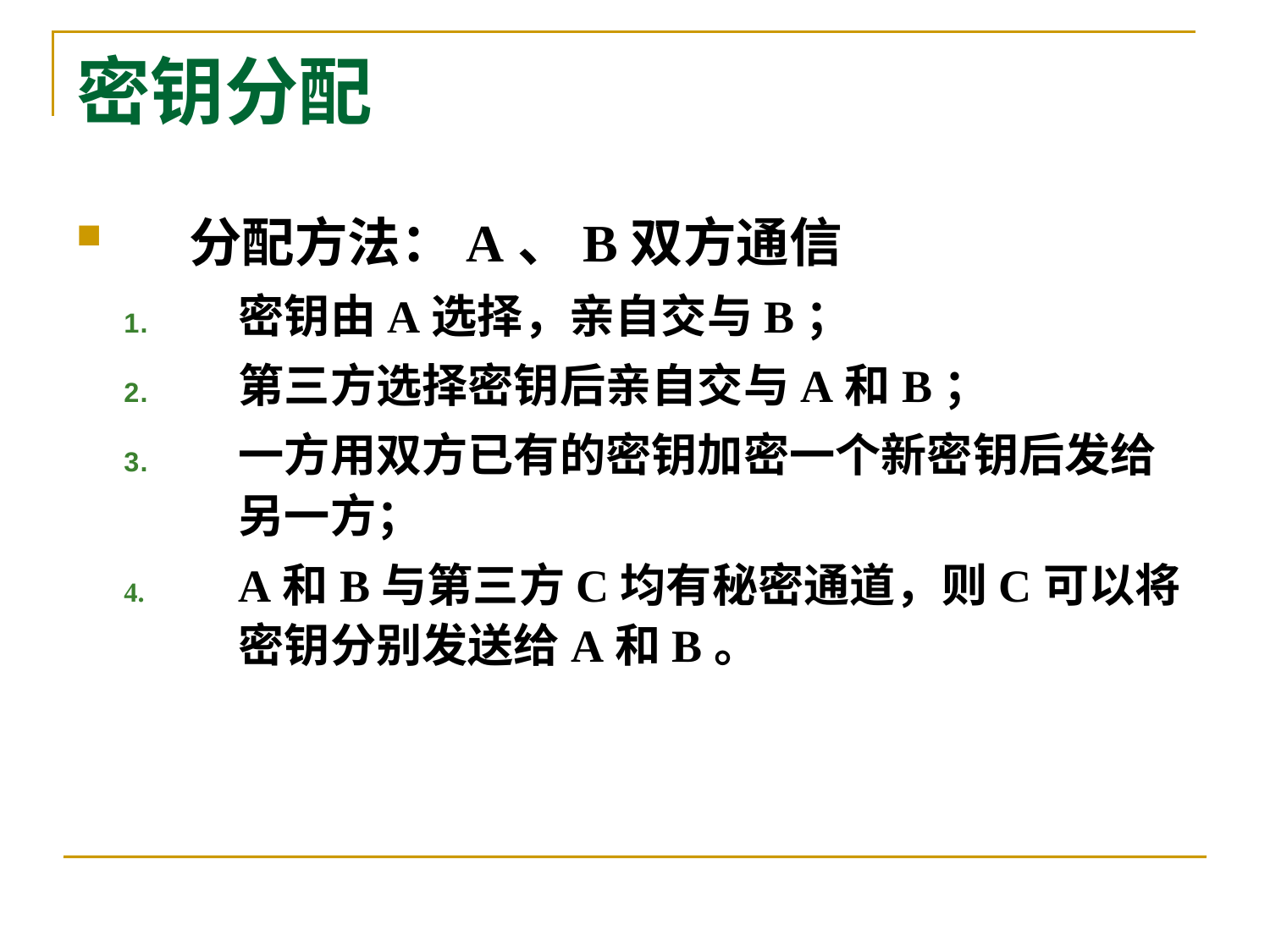

# 密钥分配
分配方法：A、B双方通信
密钥由A选择，亲自交与B；
第三方选择密钥后亲自交与A和B；
一方用双方已有的密钥加密一个新密钥后发给另一方；
A和B与第三方C均有秘密通道，则C可以将密钥分别发送给A和B。

4